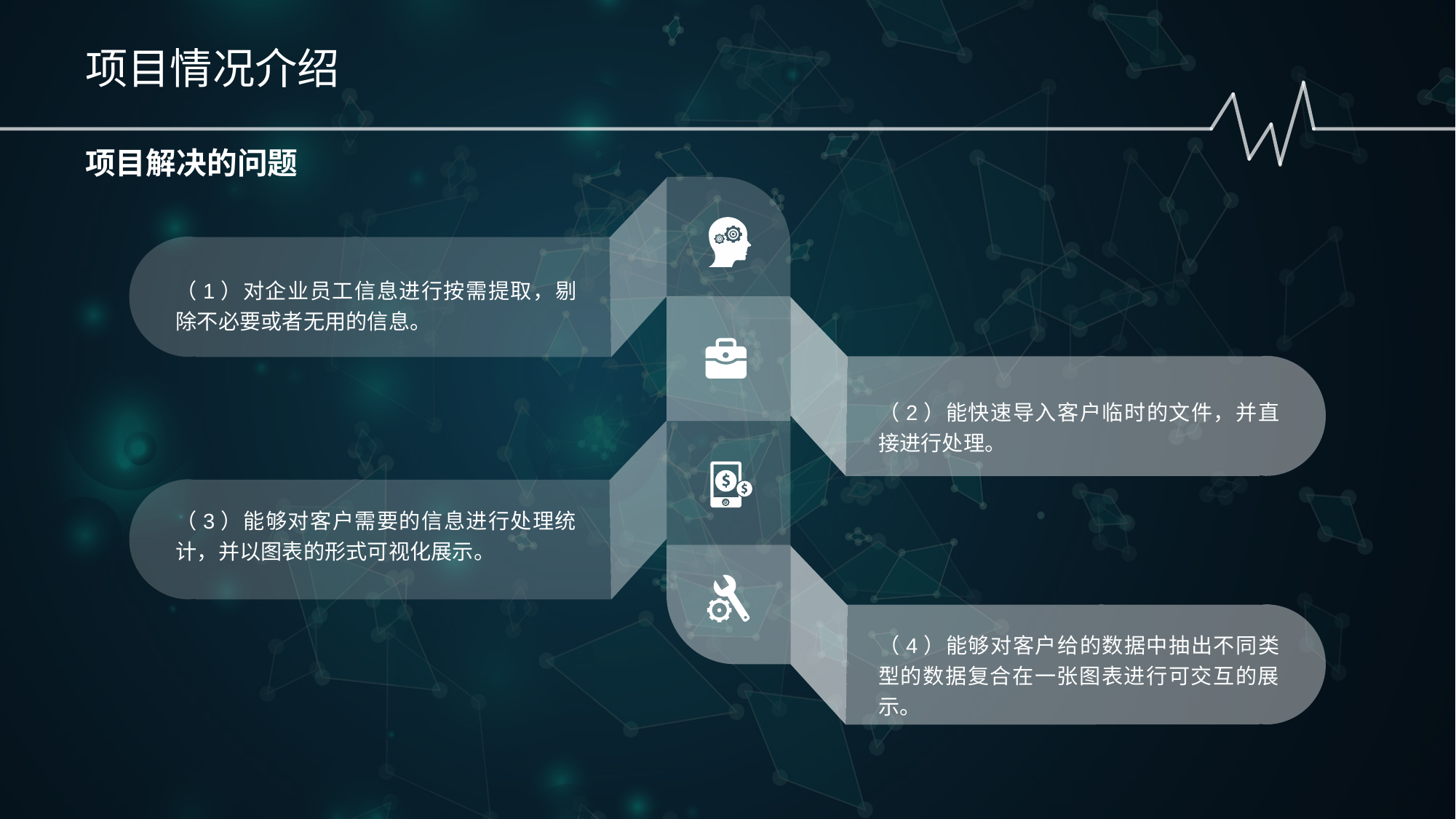

项目情况介绍

项目解决的问题

（1）对企业员工信息进行按需提取，剔除不必要或者无用的信息。

（2）能快速导入客户临时的文件，并直接进行处理。

（3）能够对客户需要的信息进行处理统计，并以图表的形式可视化展示。

（4）能够对客户给的数据中抽出不同类型的数据复合在一张图表进行可交互的展示。